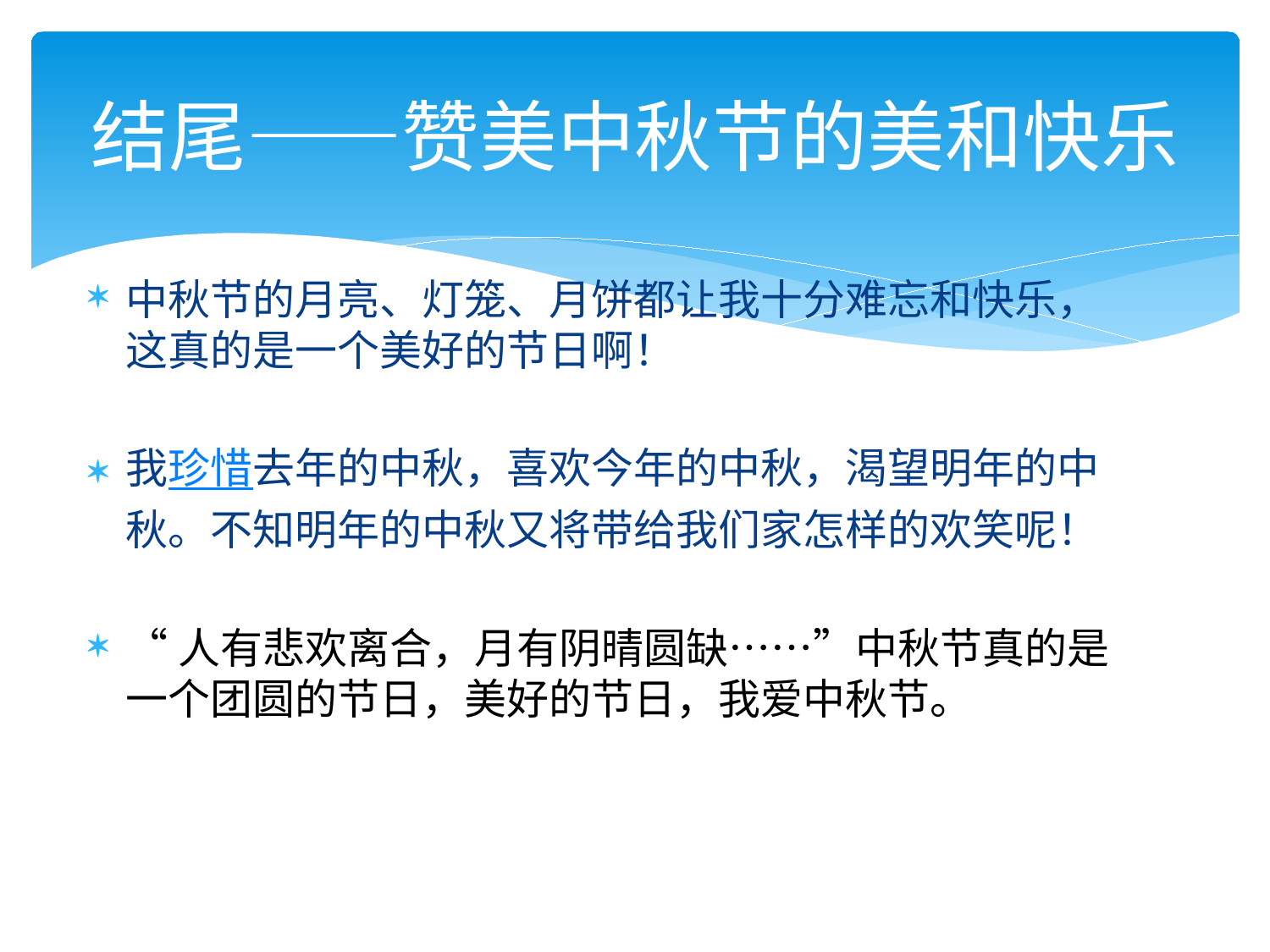

# 结尾——赞美中秋节的美和快乐
中秋节的月亮、灯笼、月饼都让我十分难忘和快乐，这真的是一个美好的节日啊！

我珍惜去年的中秋，喜欢今年的中秋，渴望明年的中秋。不知明年的中秋又将带给我们家怎样的欢笑呢！

“人有悲欢离合，月有阴晴圆缺……”中秋节真的是一个团圆的节日，美好的节日，我爱中秋节。